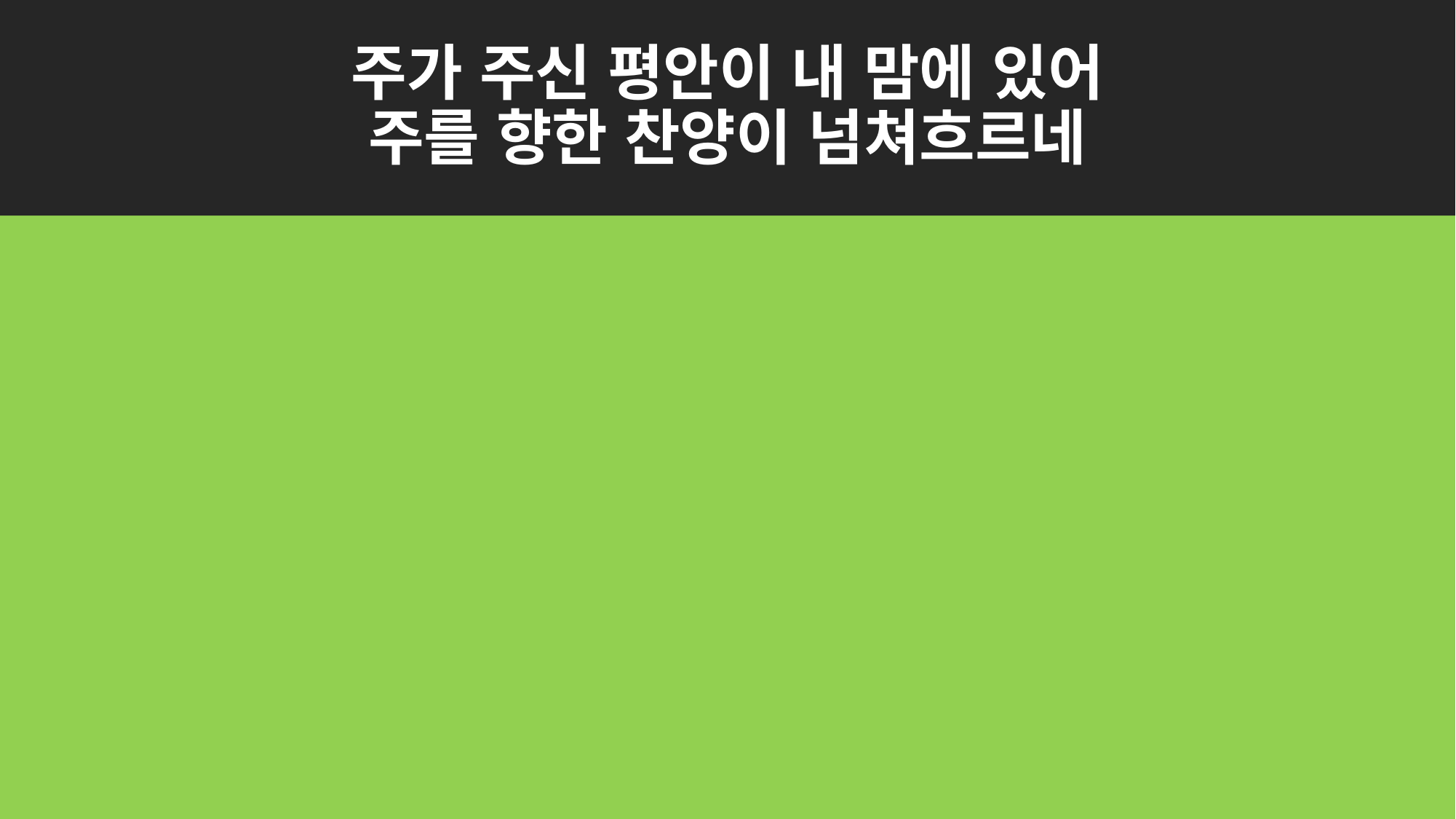

# 주가 주신 평안이 내 맘에 있어
주를 향한 찬양이 넘쳐흐르네